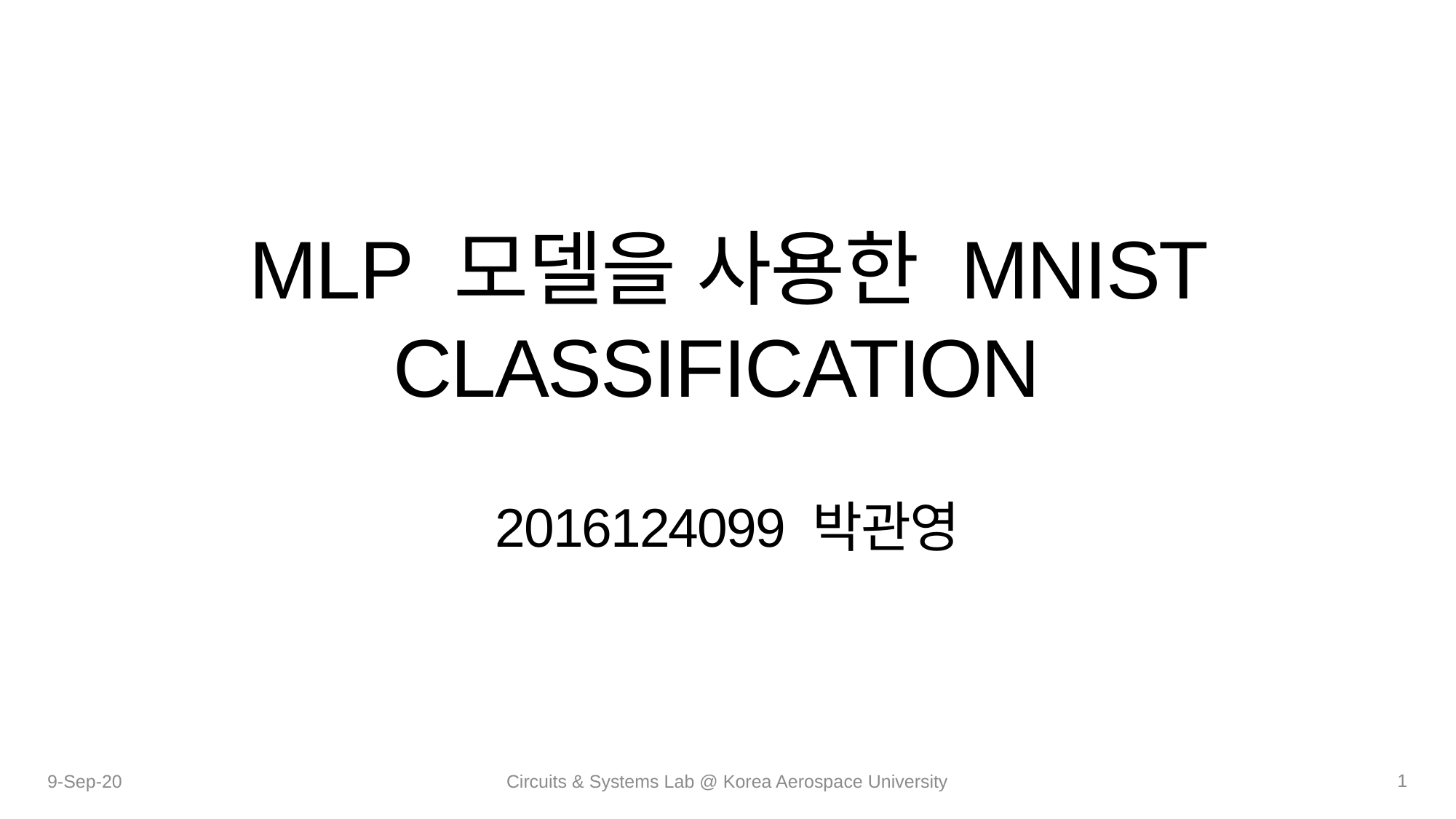

# MLP 모델을 사용한 MNIST CLASSIFICATION
2016124099 박관영
1
9-Sep-20
Circuits & Systems Lab @ Korea Aerospace University